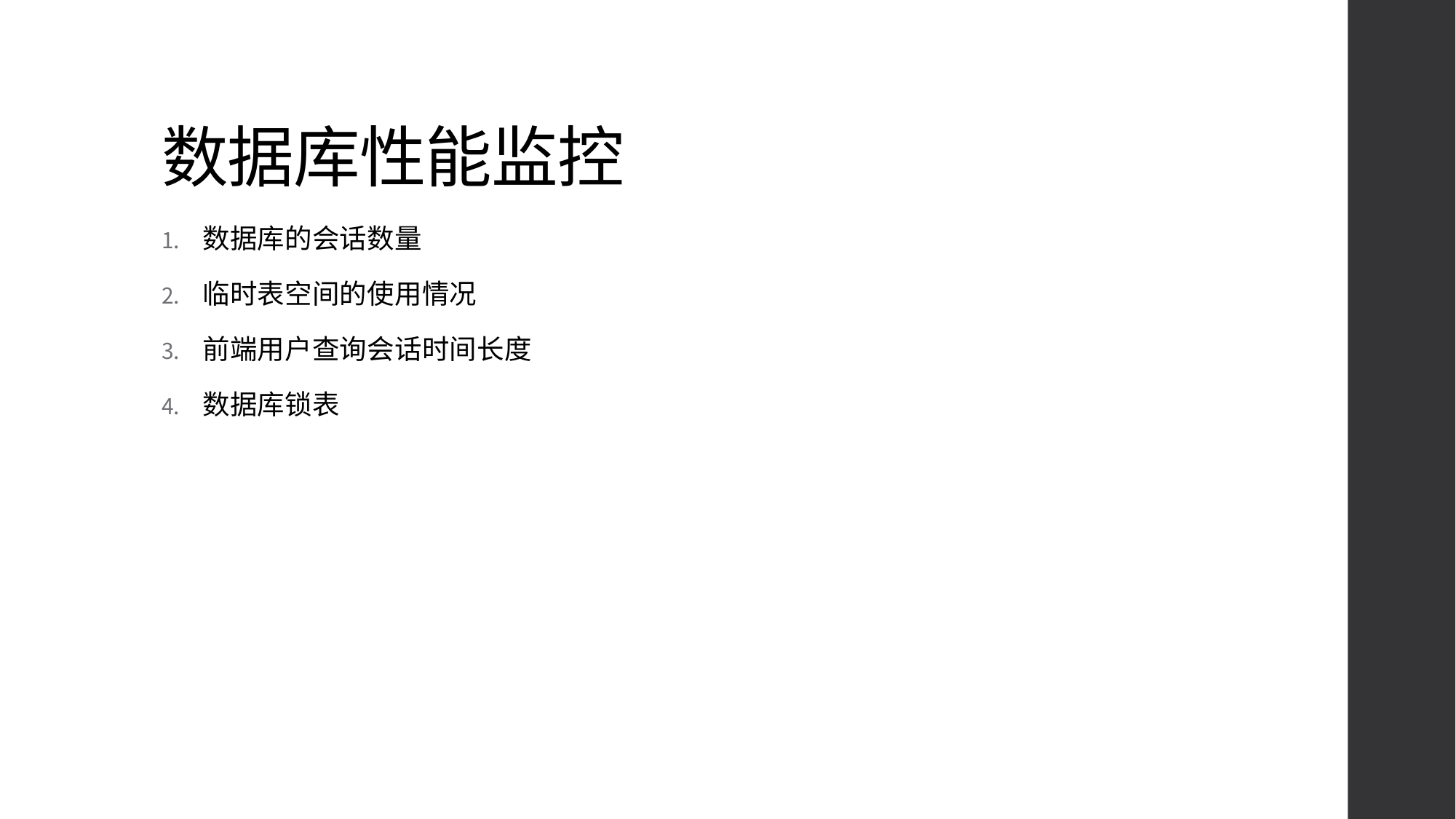

# 数据库性能监控
数据库的会话数量
临时表空间的使用情况
前端用户查询会话时间长度
数据库锁表